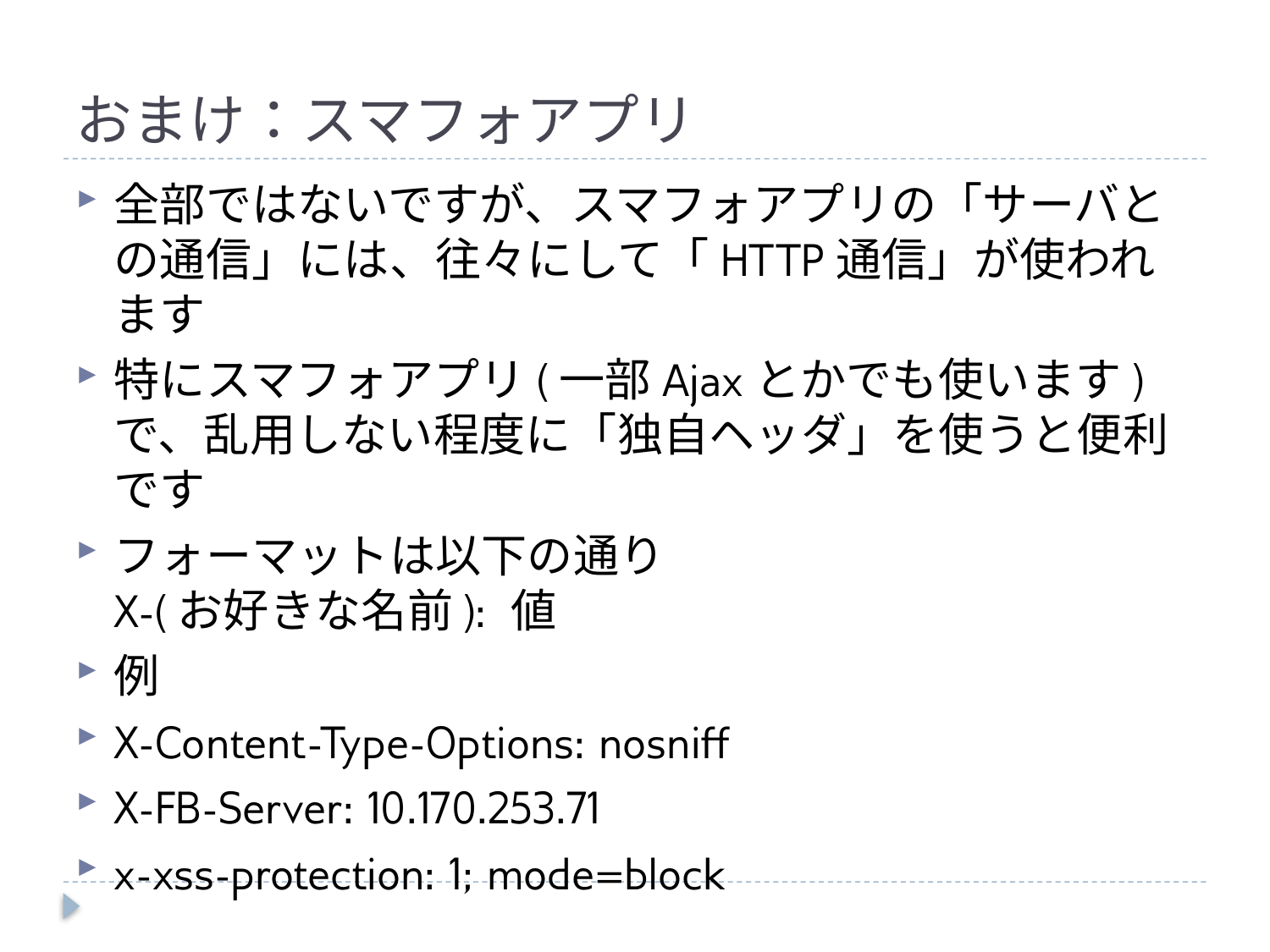

# おまけ：スマフォアプリ
全部ではないですが、スマフォアプリの「サーバとの通信」には、往々にして「HTTP通信」が使われます
特にスマフォアプリ(一部Ajaxとかでも使います)で、乱用しない程度に「独自ヘッダ」を使うと便利です
フォーマットは以下の通り
X-(お好きな名前): 値
例
X-Content-Type-Options: nosniff
X-FB-Server: 10.170.253.71
x-xss-protection: 1; mode=block